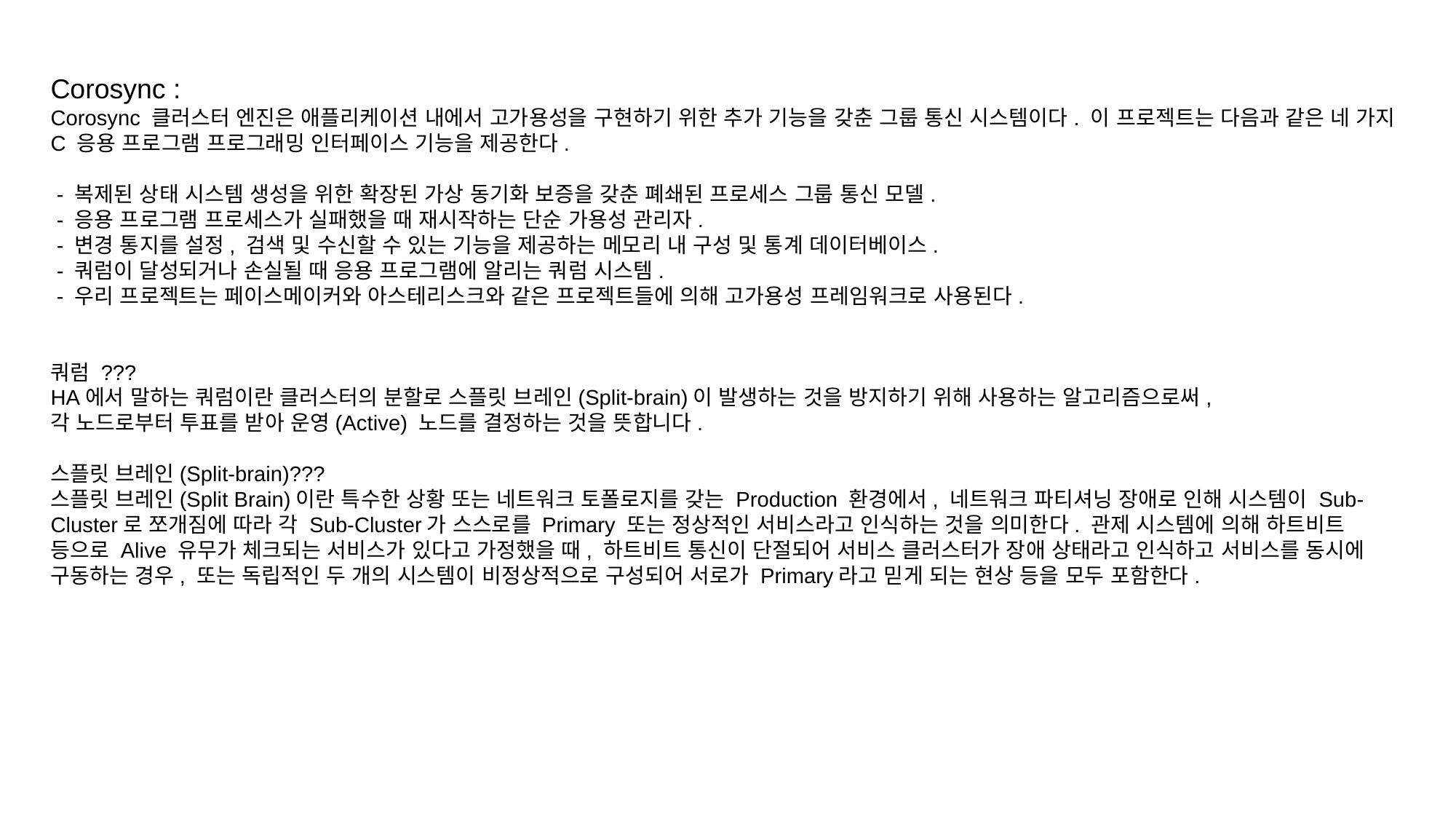

Corosync :
Corosync 클러스터 엔진은 애플리케이션 내에서 고가용성을 구현하기 위한 추가 기능을 갖춘 그룹 통신 시스템이다. 이 프로젝트는 다음과 같은 네 가지 C 응용 프로그램 프로그래밍 인터페이스 기능을 제공한다.
 - 복제된 상태 시스템 생성을 위한 확장된 가상 동기화 보증을 갖춘 폐쇄된 프로세스 그룹 통신 모델.
 - 응용 프로그램 프로세스가 실패했을 때 재시작하는 단순 가용성 관리자.
 - 변경 통지를 설정, 검색 및 수신할 수 있는 기능을 제공하는 메모리 내 구성 및 통계 데이터베이스.
 - 쿼럼이 달성되거나 손실될 때 응용 프로그램에 알리는 쿼럼 시스템.
 - 우리 프로젝트는 페이스메이커와 아스테리스크와 같은 프로젝트들에 의해 고가용성 프레임워크로 사용된다.

쿼럼 ???
HA에서 말하는 쿼럼이란 클러스터의 분할로 스플릿 브레인(Split-brain)이 발생하는 것을 방지하기 위해 사용하는 알고리즘으로써,
각 노드로부터 투표를 받아 운영(Active) 노드를 결정하는 것을 뜻합니다.

스플릿 브레인(Split-brain)???
스플릿 브레인(Split Brain)이란 특수한 상황 또는 네트워크 토폴로지를 갖는 Production 환경에서, 네트워크 파티셔닝 장애로 인해 시스템이 Sub-Cluster로 쪼개짐에 따라 각 Sub-Cluster가 스스로를 Primary 또는 정상적인 서비스라고 인식하는 것을 의미한다. 관제 시스템에 의해 하트비트 등으로 Alive 유무가 체크되는 서비스가 있다고 가정했을 때, 하트비트 통신이 단절되어 서비스 클러스터가 장애 상태라고 인식하고 서비스를 동시에 구동하는 경우, 또는 독립적인 두 개의 시스템이 비정상적으로 구성되어 서로가 Primary라고 믿게 되는 현상 등을 모두 포함한다.